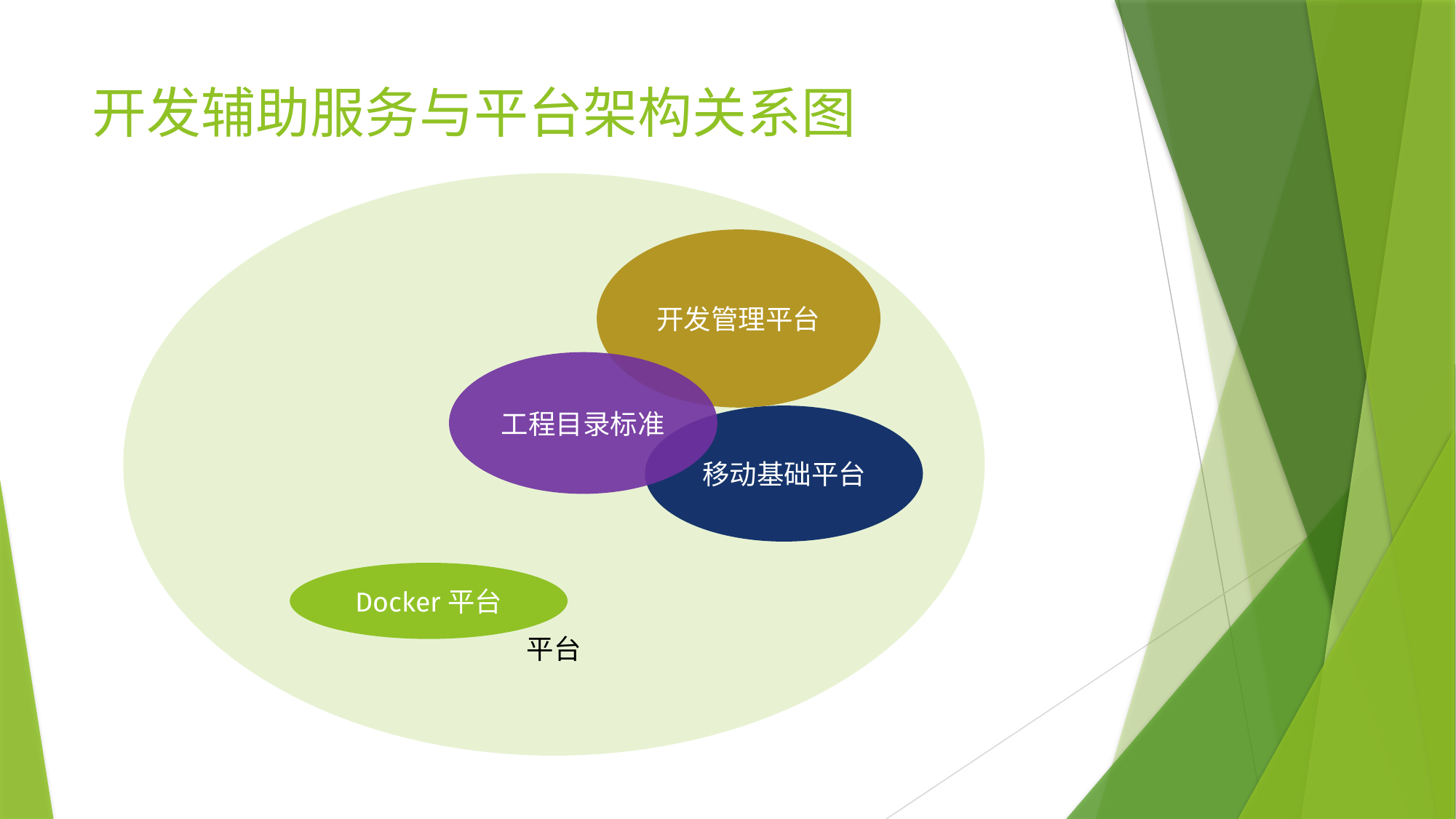

# 开发辅助服务与平台架构关系图
平台
开发管理平台
工程目录标准
移动基础平台
Docker平台